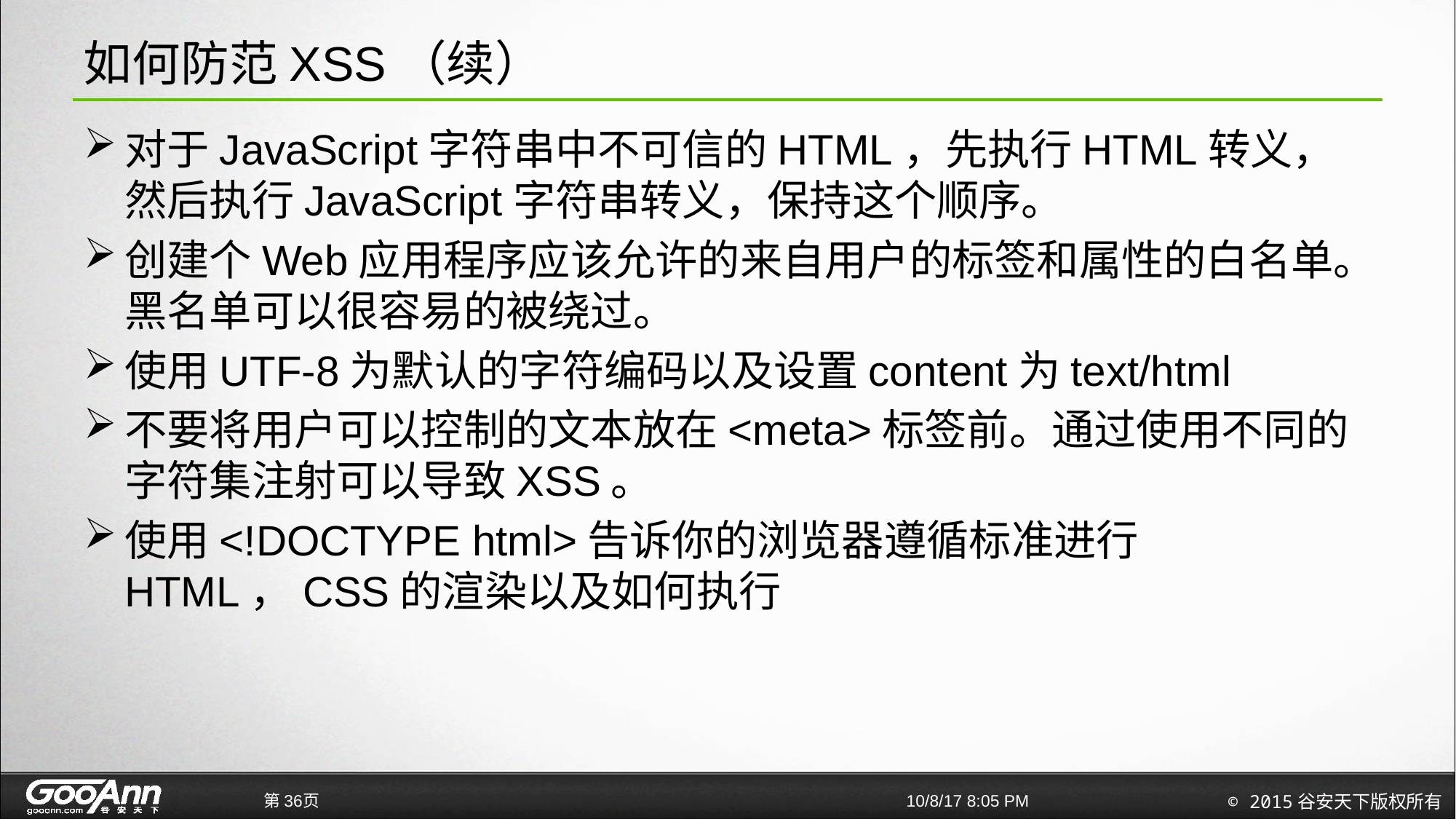

# 如何防范XSS（续）
对于JavaScript字符串中不可信的HTML，先执行HTML转义，然后执行JavaScript字符串转义，保持这个顺序。
创建个Web应用程序应该允许的来自用户的标签和属性的白名单。黑名单可以很容易的被绕过。
使用UTF-8为默认的字符编码以及设置content为text/html
不要将用户可以控制的文本放在<meta>标签前。通过使用不同的字符集注射可以导致XSS。
使用<!DOCTYPE html>告诉你的浏览器遵循标准进行HTML，CSS的渲染以及如何执行